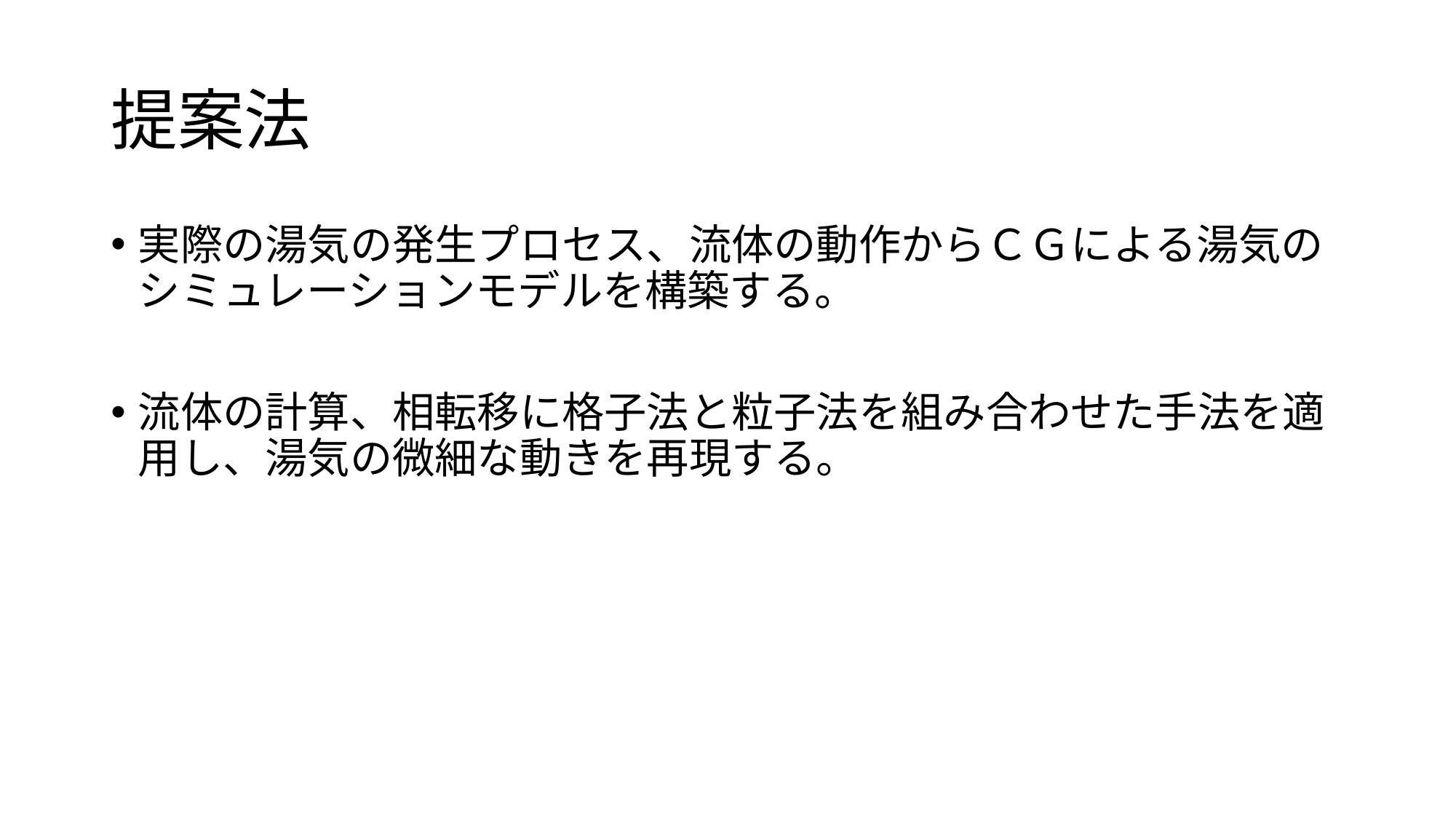

# 提案法
実際の湯気の発生プロセス、流体の動作からＣＧによる湯気のシミュレーションモデルを構築する。

流体の計算、相転移に格子法と粒子法を組み合わせた手法を適用し、湯気の微細な動きを再現する。